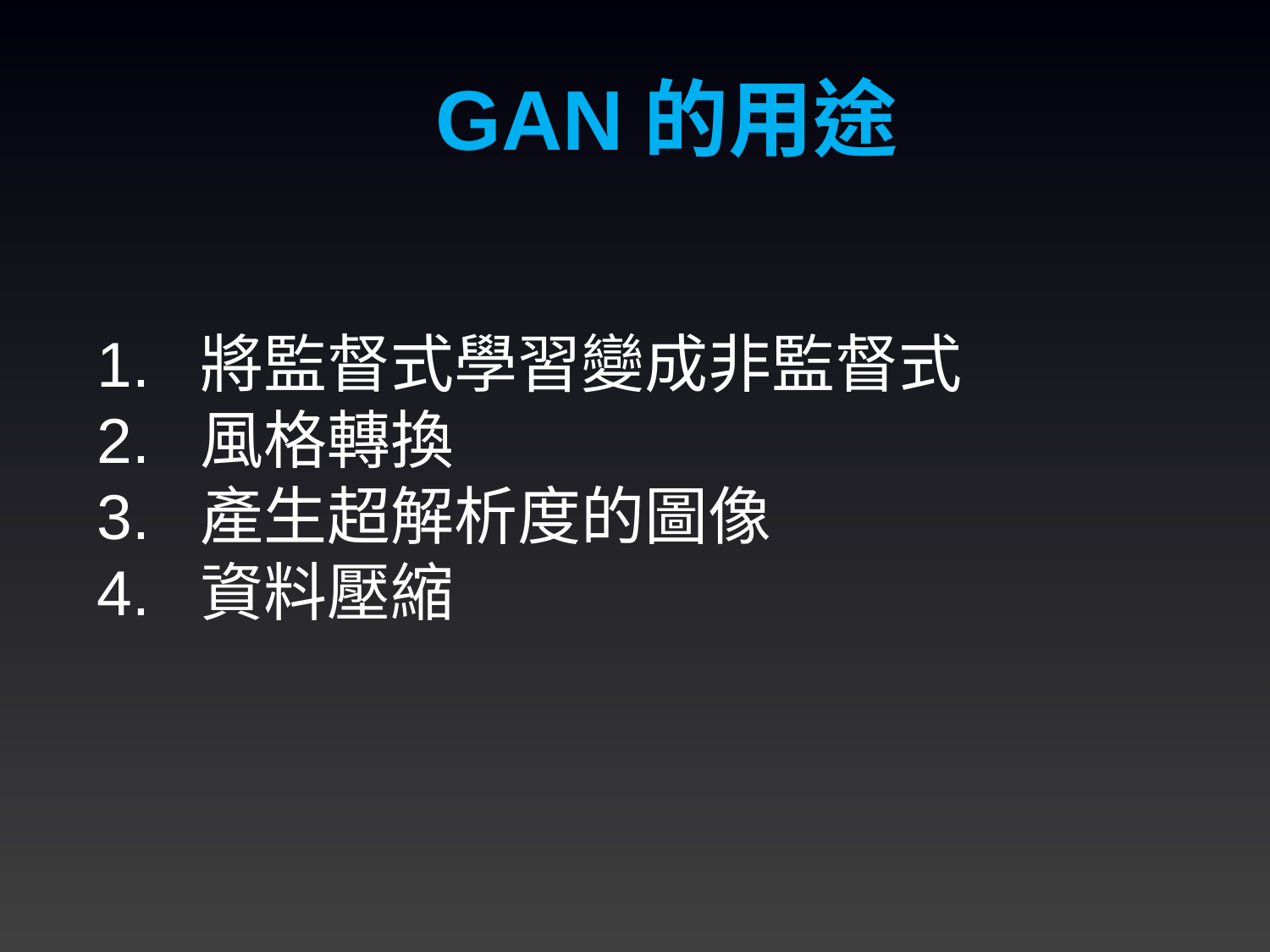

GAN的用途
將監督式學習變成非監督式
風格轉換
產生超解析度的圖像
資料壓縮